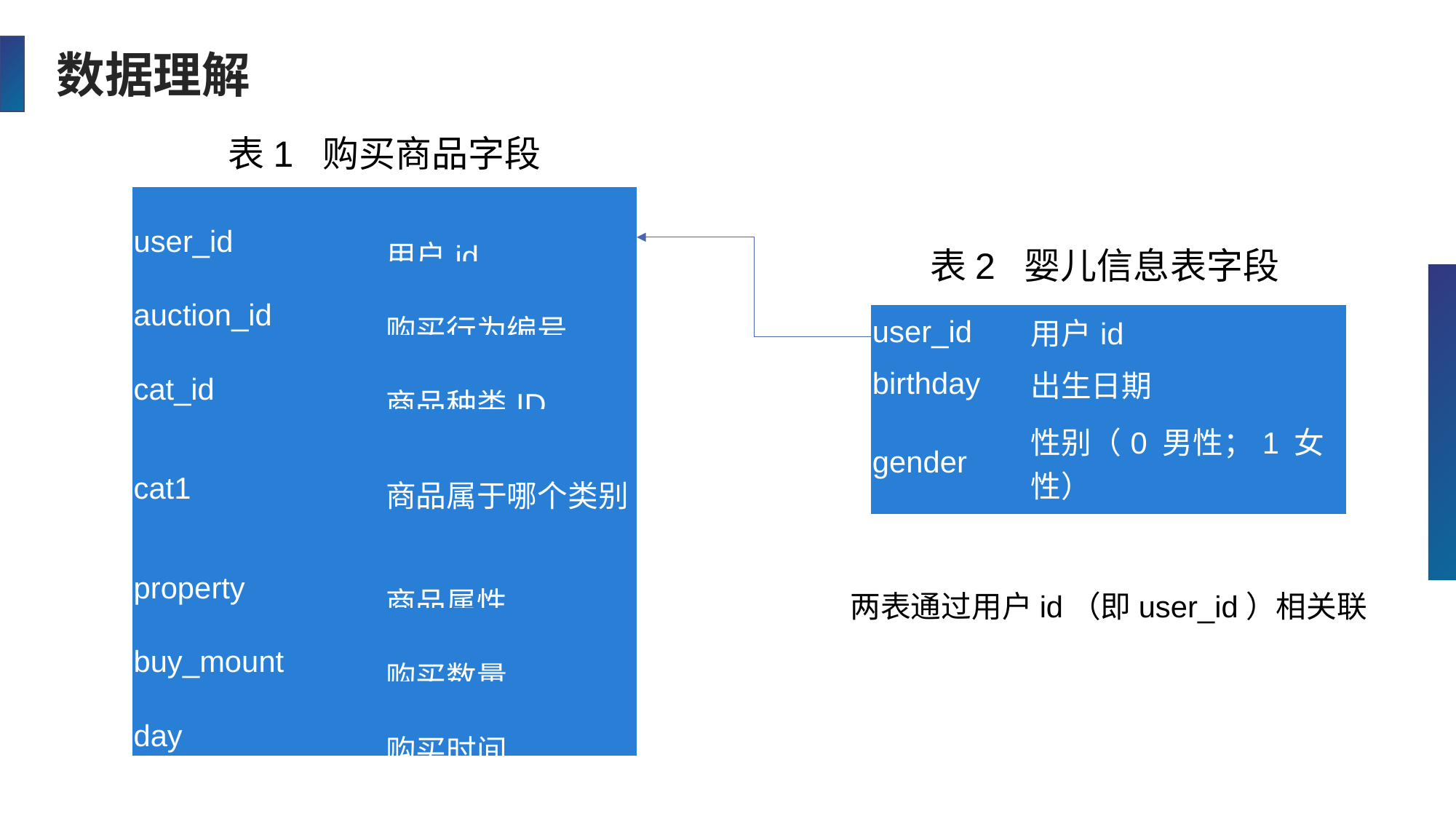

数据理解
表1  购买商品字段
| user\_id | 用户id |
| --- | --- |
| auction\_id | 购买行为编号 |
| cat\_id | 商品种类ID |
| cat1 | 商品属于哪个类别 |
| property | 商品属性 |
| buy\_mount | 购买数量 |
| day | 购买时间 |
表2  婴儿信息表字段

| user\_id | 用户id |
| --- | --- |
| birthday | 出生日期 |
| gender | 性别（0 男性；1 女性） |
两表通过用户id（即user_id）相关联